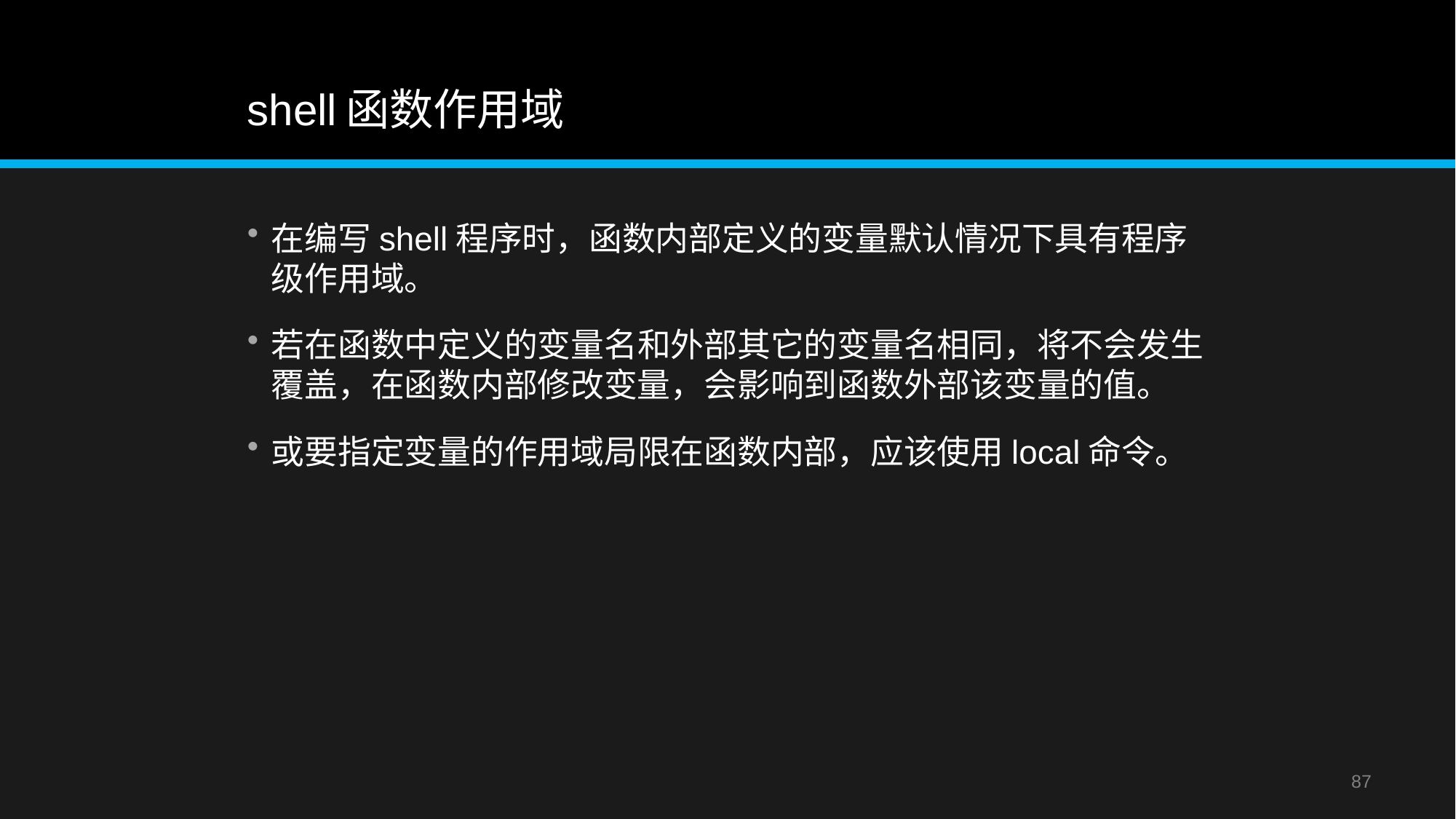

# shell函数作用域
在编写shell程序时，函数内部定义的变量默认情况下具有程序级作用域。
若在函数中定义的变量名和外部其它的变量名相同，将不会发生覆盖，在函数内部修改变量，会影响到函数外部该变量的值。
或要指定变量的作用域局限在函数内部，应该使用local命令。
87